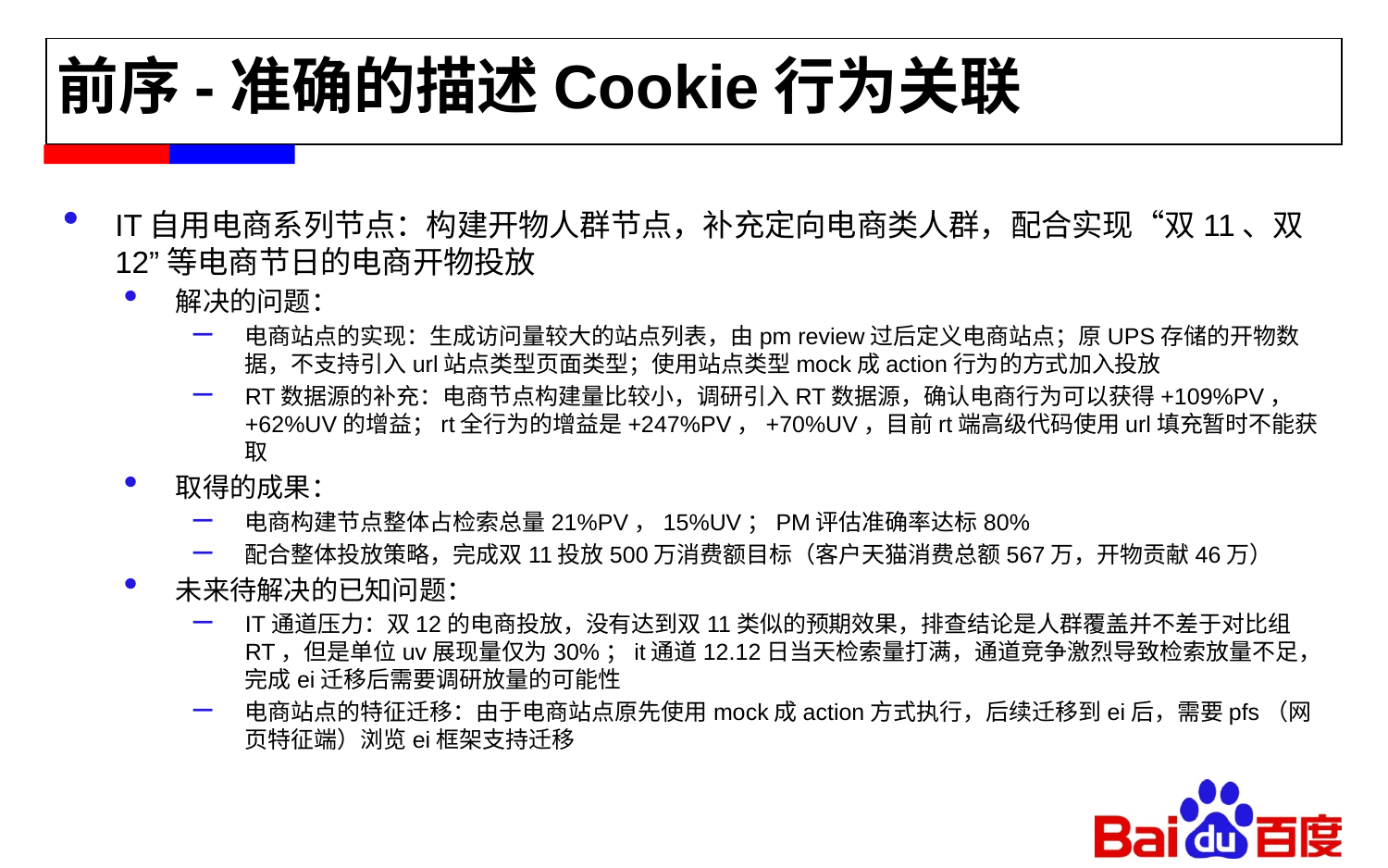

前序-准确的描述Cookie行为关联
IT自用电商系列节点：构建开物人群节点，补充定向电商类人群，配合实现“双11、双12”等电商节日的电商开物投放
解决的问题：
电商站点的实现：生成访问量较大的站点列表，由pm review过后定义电商站点；原UPS存储的开物数据，不支持引入url站点类型页面类型；使用站点类型mock成action行为的方式加入投放
RT数据源的补充：电商节点构建量比较小，调研引入RT数据源，确认电商行为可以获得+109%PV，+62%UV的增益；rt全行为的增益是+247%PV，+70%UV，目前rt端高级代码使用url填充暂时不能获取
取得的成果：
电商构建节点整体占检索总量21%PV，15%UV；PM评估准确率达标80%
配合整体投放策略，完成双11投放500万消费额目标（客户天猫消费总额567万，开物贡献46万）
未来待解决的已知问题：
IT通道压力：双12的电商投放，没有达到双11类似的预期效果，排查结论是人群覆盖并不差于对比组RT，但是单位uv展现量仅为30%；it通道12.12日当天检索量打满，通道竞争激烈导致检索放量不足，完成ei迁移后需要调研放量的可能性
电商站点的特征迁移：由于电商站点原先使用mock成action方式执行，后续迁移到ei后，需要pfs（网页特征端）浏览ei框架支持迁移